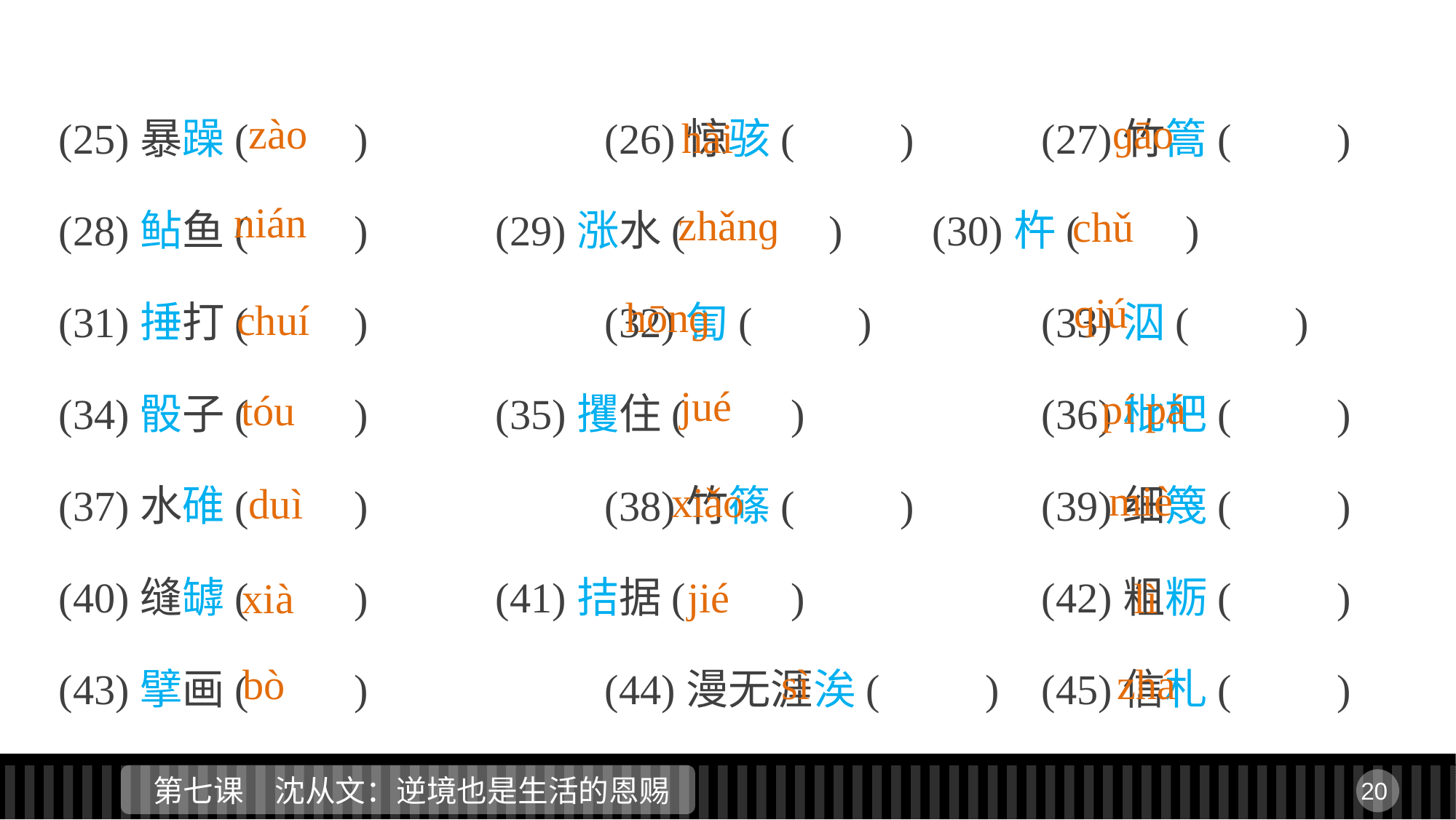

(25)暴躁(　　)  		(26)惊骇(　　)		(27)竹篙(　　)
(28)鲇鱼(　　)		(29)涨水(　　    )  	(30)杵(　　)
(31)捶打(　　)  		(32)訇(　　)		(33)泅(　　)
(34)骰子(　　)		(35)攫住(　　)  		(36)枇杷(　　)
(37)水碓(　　)  		(38)竹篠(　　)		(39)细篾(　　)
(40)缝罅(　　)		(41)拮据(　　)  		(42)粗粝(　　)
(43)擘画(　　)  		(44)漫无涯涘(　　)	(45)信札(　　)
zào
ɡāo
hài
nián
zhǎnɡ
chǔ
qiú
hōnɡ
chuí
jué
pí pá
tóu
miè
xiǎo
duì
jié
xià
lì
bò
sì
zhá